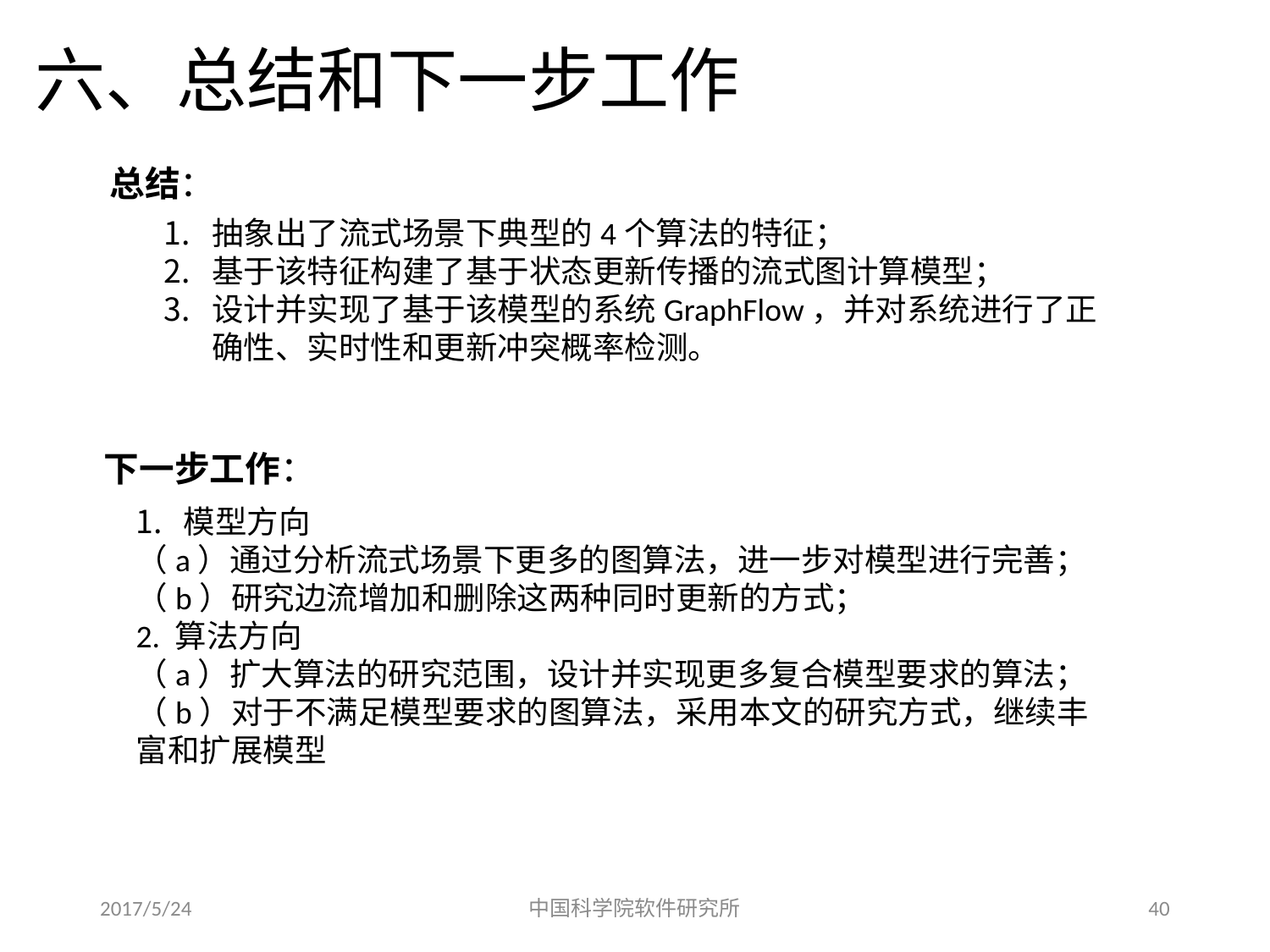

六、总结和下一步工作
总结：
抽象出了流式场景下典型的4个算法的特征；
基于该特征构建了基于状态更新传播的流式图计算模型；
设计并实现了基于该模型的系统GraphFlow，并对系统进行了正确性、实时性和更新冲突概率检测。
下一步工作：
模型方向
（a）通过分析流式场景下更多的图算法，进一步对模型进行完善；
（b）研究边流增加和删除这两种同时更新的方式；
2. 算法方向
（a）扩大算法的研究范围，设计并实现更多复合模型要求的算法；
（b）对于不满足模型要求的图算法，采用本文的研究方式，继续丰富和扩展模型

2017/5/24
中国科学院软件研究所
40